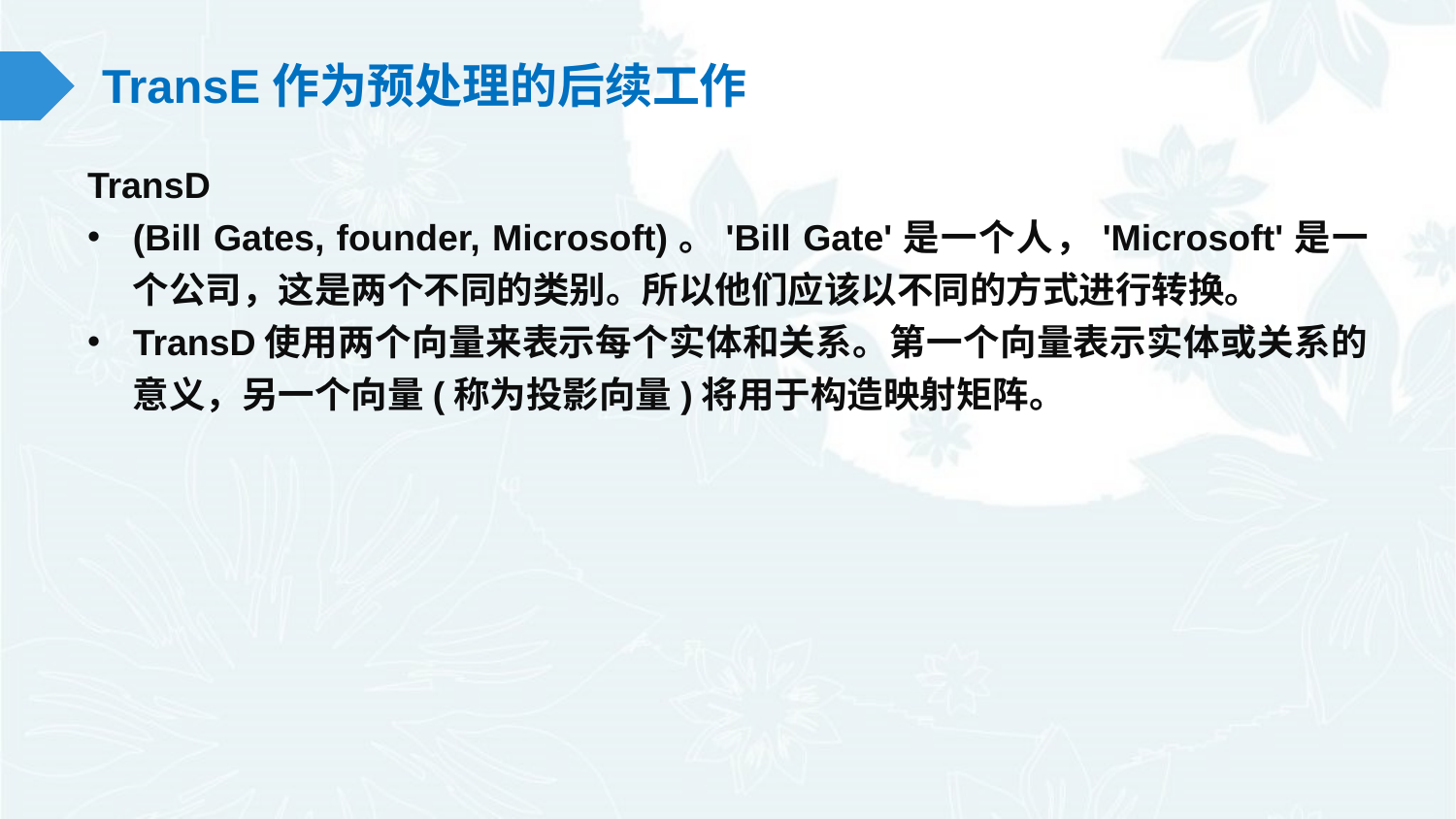

# TransE作为预处理的后续工作
TransD
(Bill Gates, founder, Microsoft)。'Bill Gate'是一个人，'Microsoft'是一个公司，这是两个不同的类别。所以他们应该以不同的方式进行转换。
TransD使用两个向量来表示每个实体和关系。第一个向量表示实体或关系的意义，另一个向量(称为投影向量)将用于构造映射矩阵。